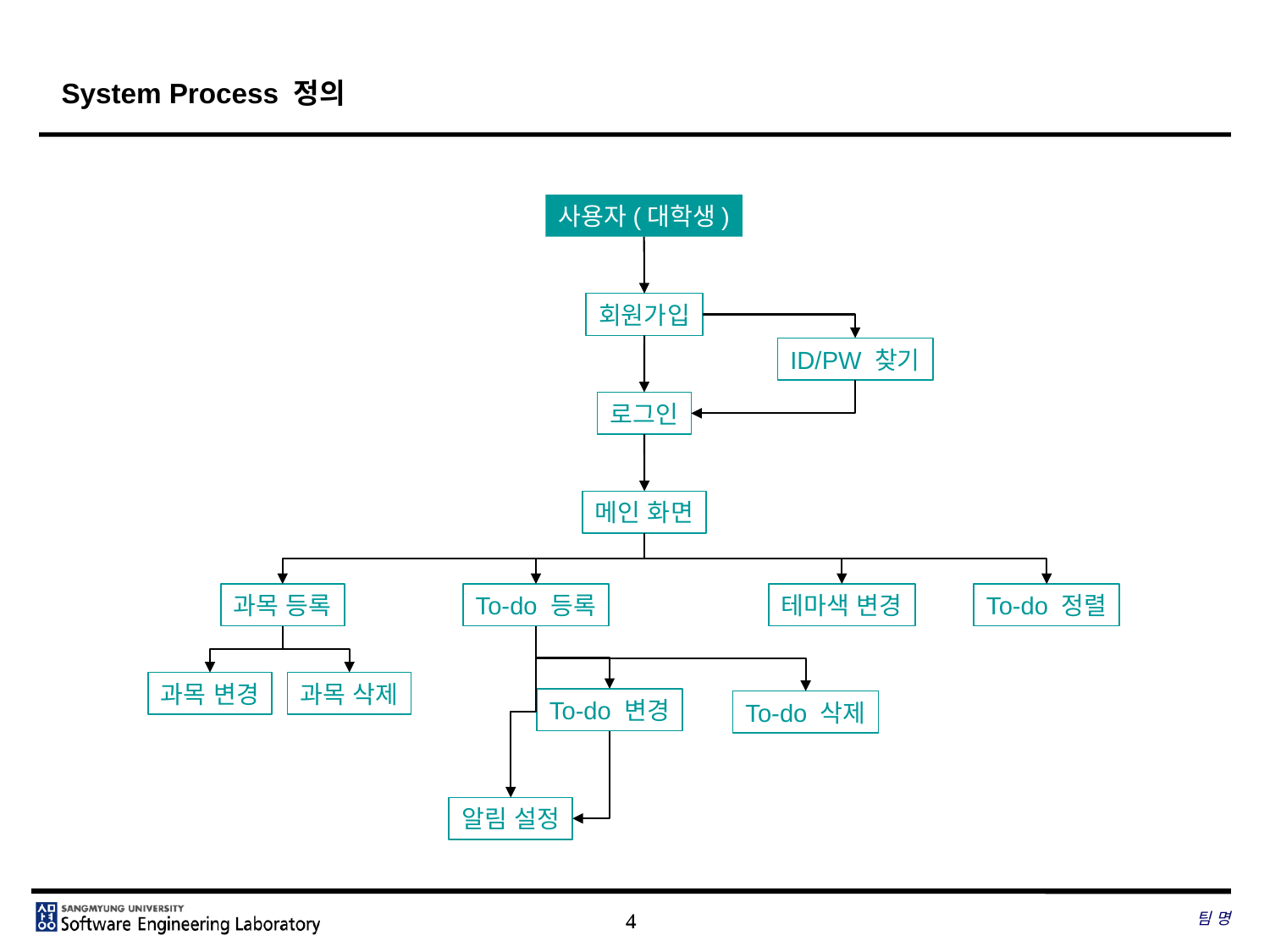

# System Process 정의
사용자(대학생)
회원가입
ID/PW 찾기
로그인
메인 화면
To-do 정렬
To-do 등록
과목 등록
테마색 변경
과목 변경
과목 삭제
To-do 변경
To-do 삭제
알림 설정
팀 명